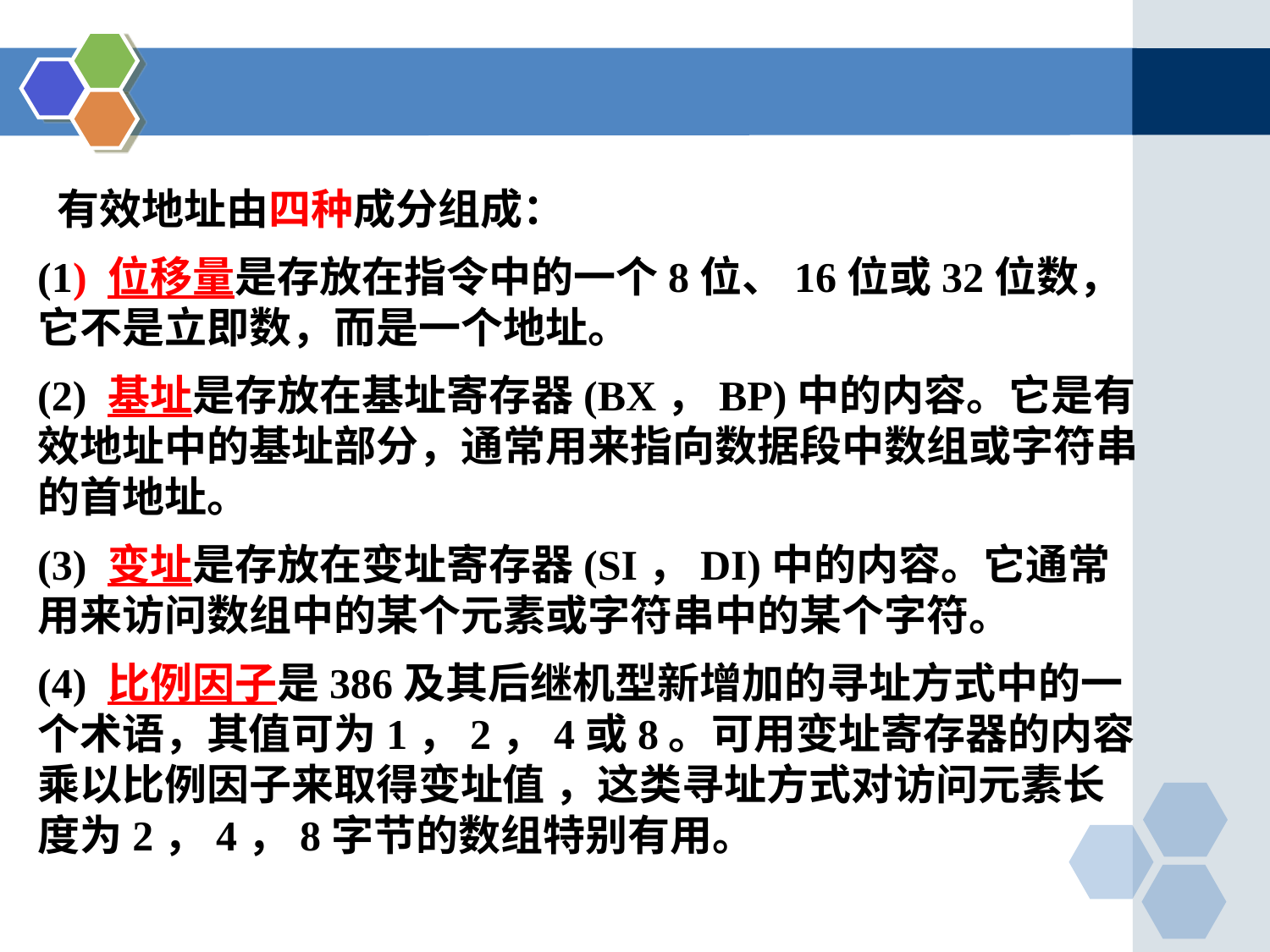

有效地址由四种成分组成：
(1) 位移量是存放在指令中的一个8位、16位或32位数，它不是立即数，而是一个地址。
(2) 基址是存放在基址寄存器(BX，BP)中的内容。它是有效地址中的基址部分，通常用来指向数据段中数组或字符串的首地址。
(3) 变址是存放在变址寄存器(SI，DI)中的内容。它通常用来访问数组中的某个元素或字符串中的某个字符。
(4) 比例因子是386及其后继机型新增加的寻址方式中的一个术语，其值可为1，2，4或8。可用变址寄存器的内容乘以比例因子来取得变址值 ，这类寻址方式对访问元素长度为2，4，8字节的数组特别有用。